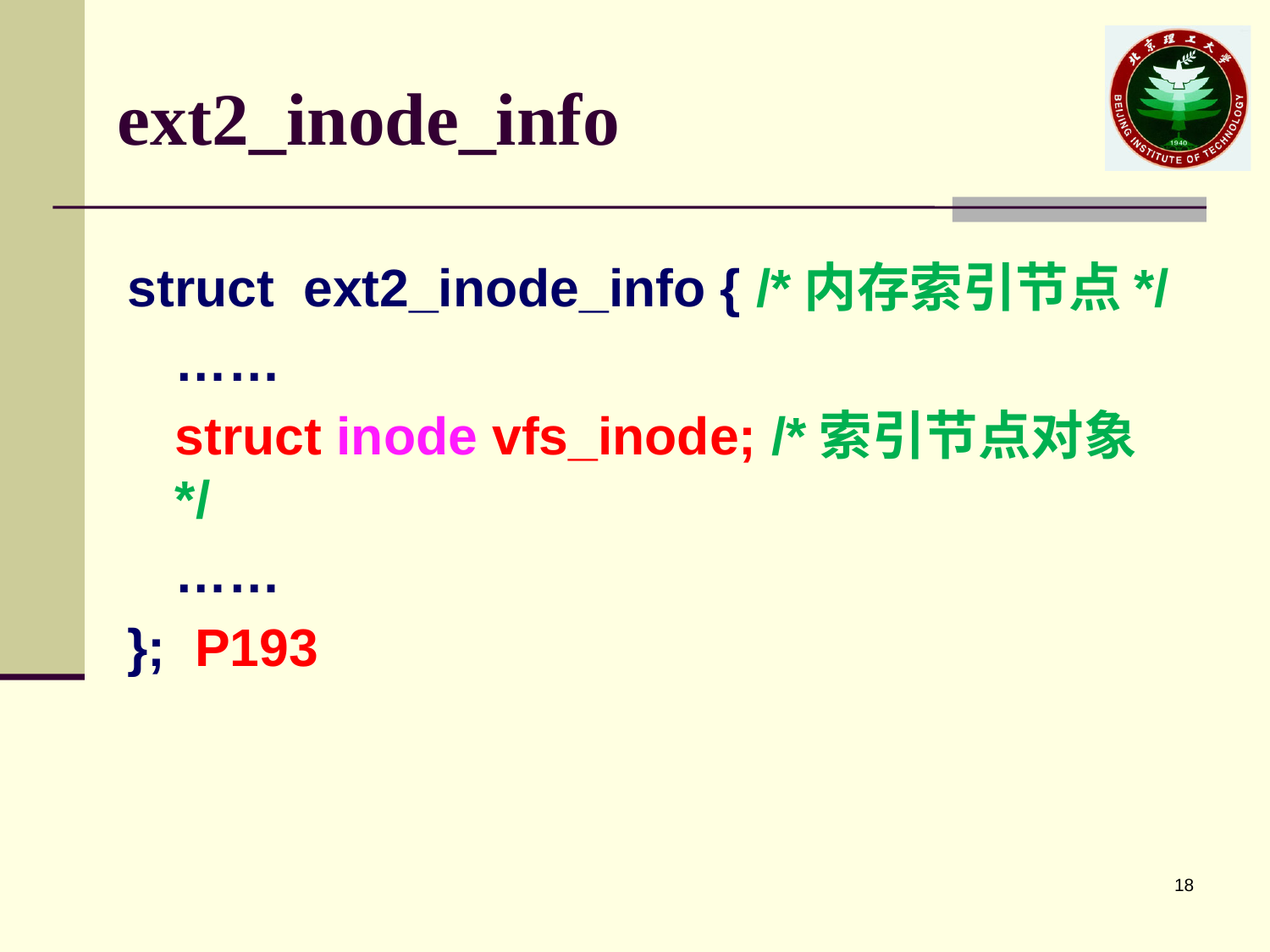

# ext2_inode_info
struct  ext2_inode_info { /*内存索引节点*/
	……
	struct inode vfs_inode; /*索引节点对象*/
	……
};  P193
18